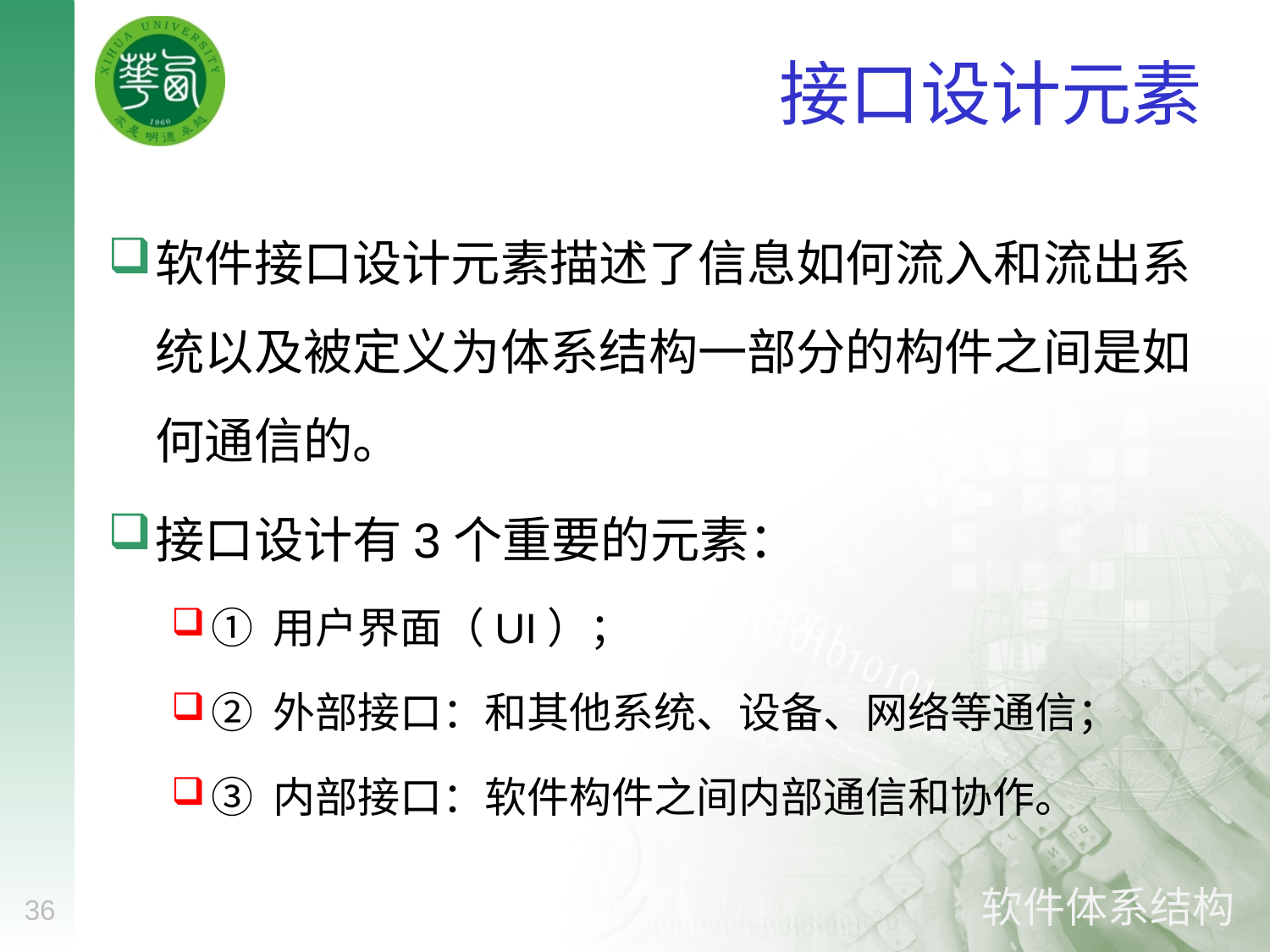

# 接口设计元素
软件接口设计元素描述了信息如何流入和流出系统以及被定义为体系结构一部分的构件之间是如何通信的。
接口设计有3个重要的元素：
① 用户界面（UI）；
② 外部接口：和其他系统、设备、网络等通信；
③ 内部接口：软件构件之间内部通信和协作。

36